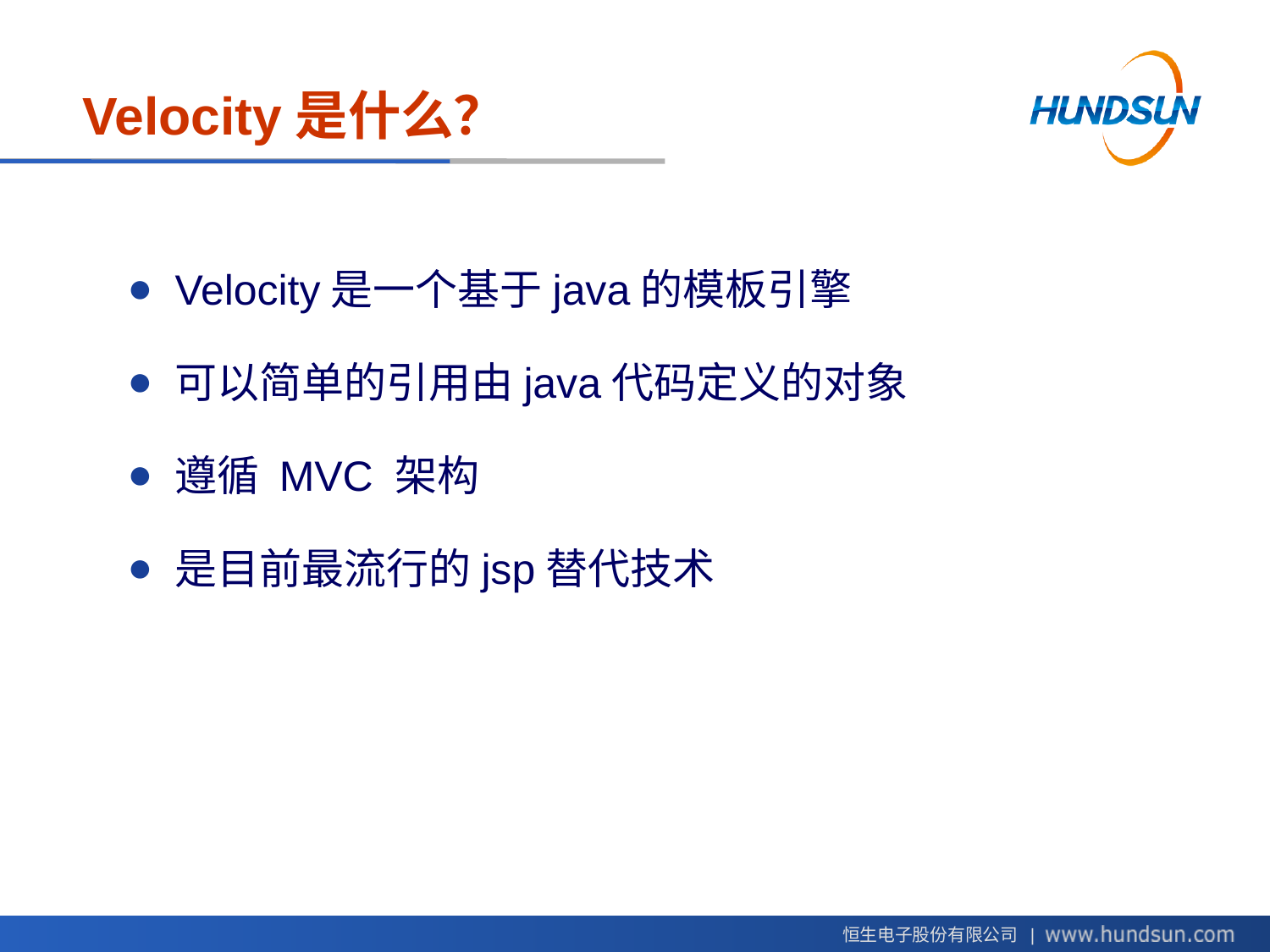

# Velocity是什么？
Velocity是一个基于java的模板引擎
可以简单的引用由java代码定义的对象
遵循 MVC 架构
是目前最流行的jsp替代技术